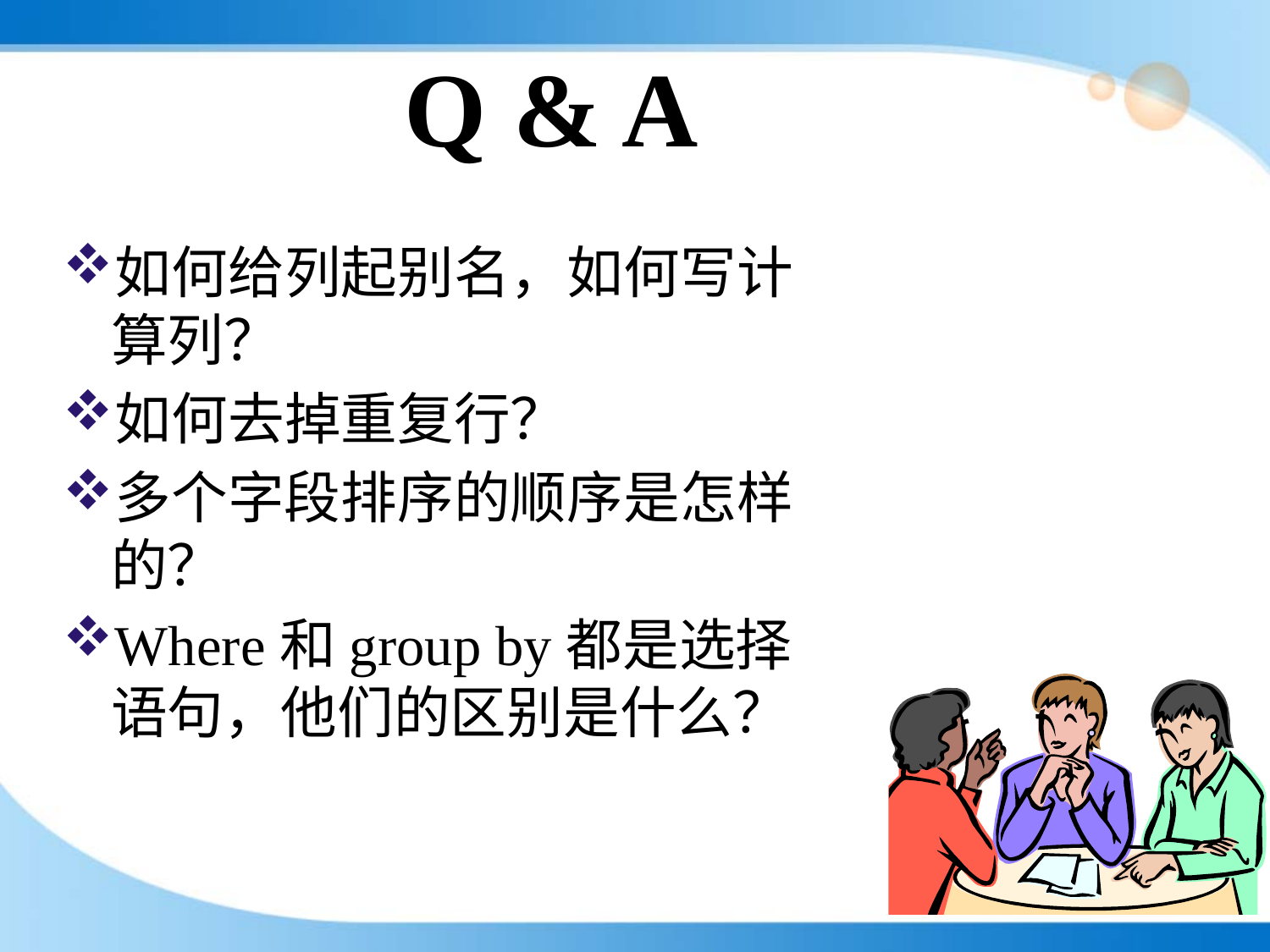

Q & A
# 如何给列起别名，如何写计算列？
如何去掉重复行？
多个字段排序的顺序是怎样的？
Where和group by都是选择语句，他们的区别是什么？